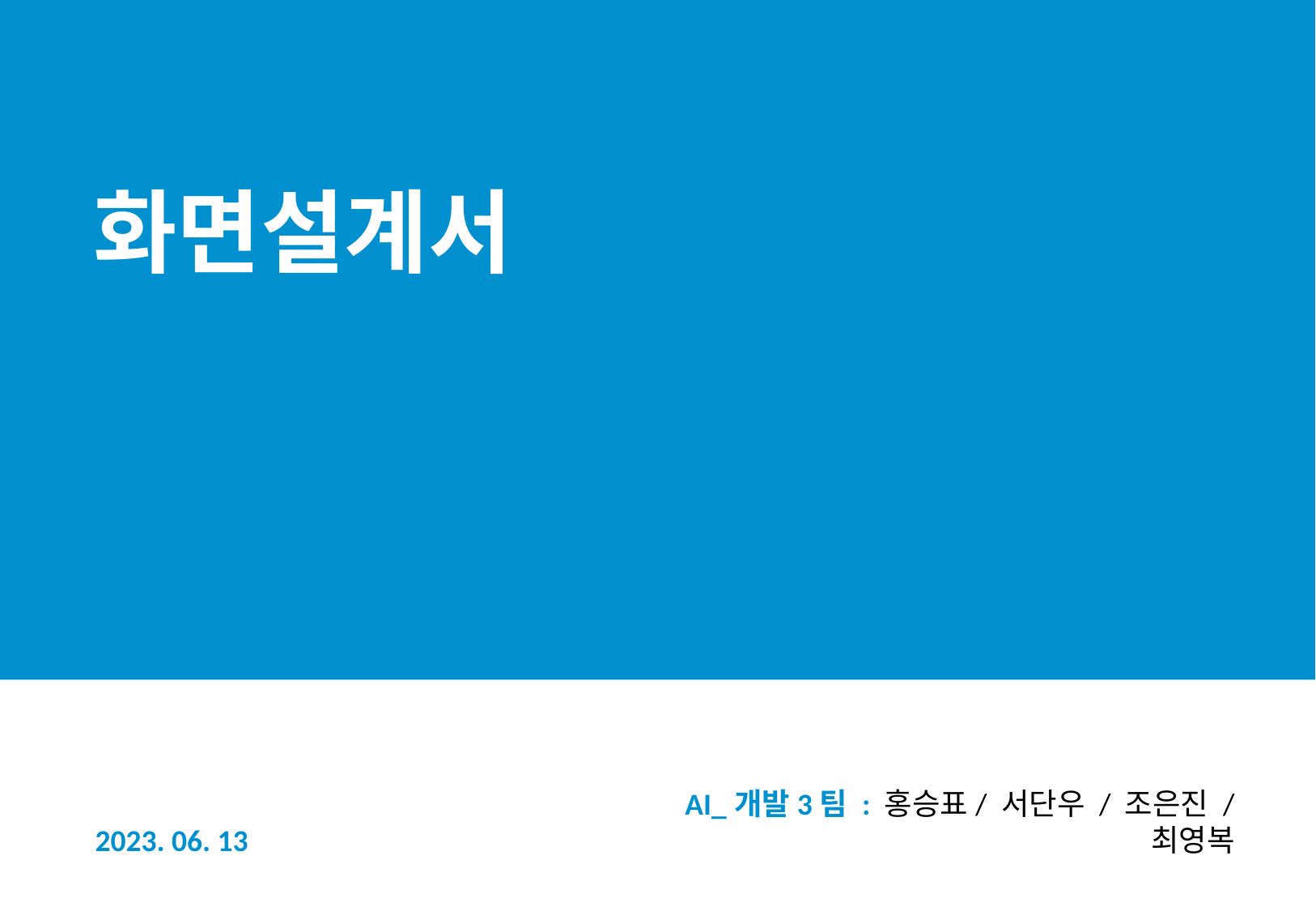

화면설계서
AI_개발3팀 : 홍승표/ 서단우 / 조은진 / 최영복
2023. 06. 13